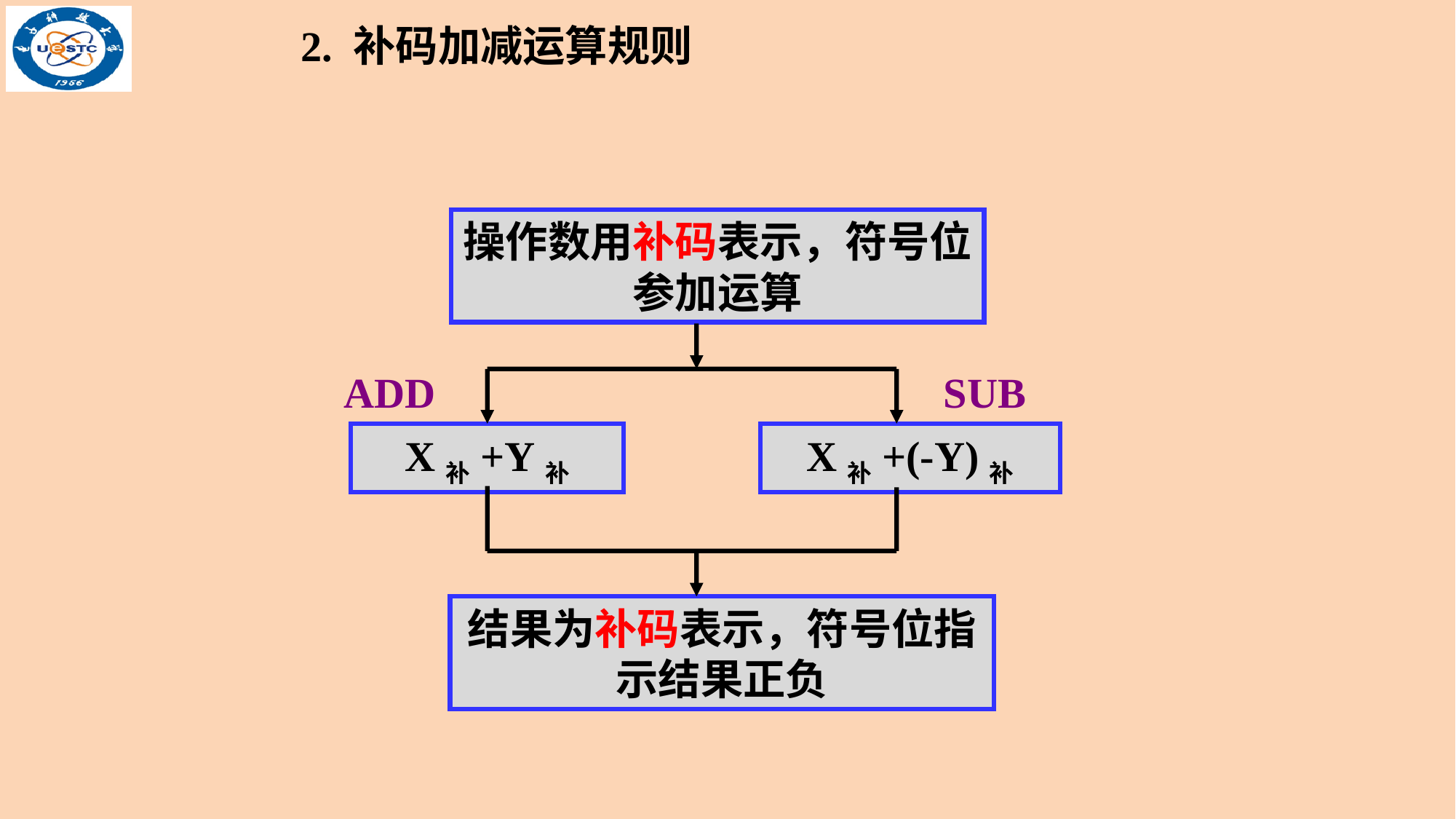

2. 补码加减运算规则
操作数用补码表示，符号位参加运算

ADD
SUB

X补+Y补
X补+(-Y)补

结果为补码表示，符号位指示结果正负